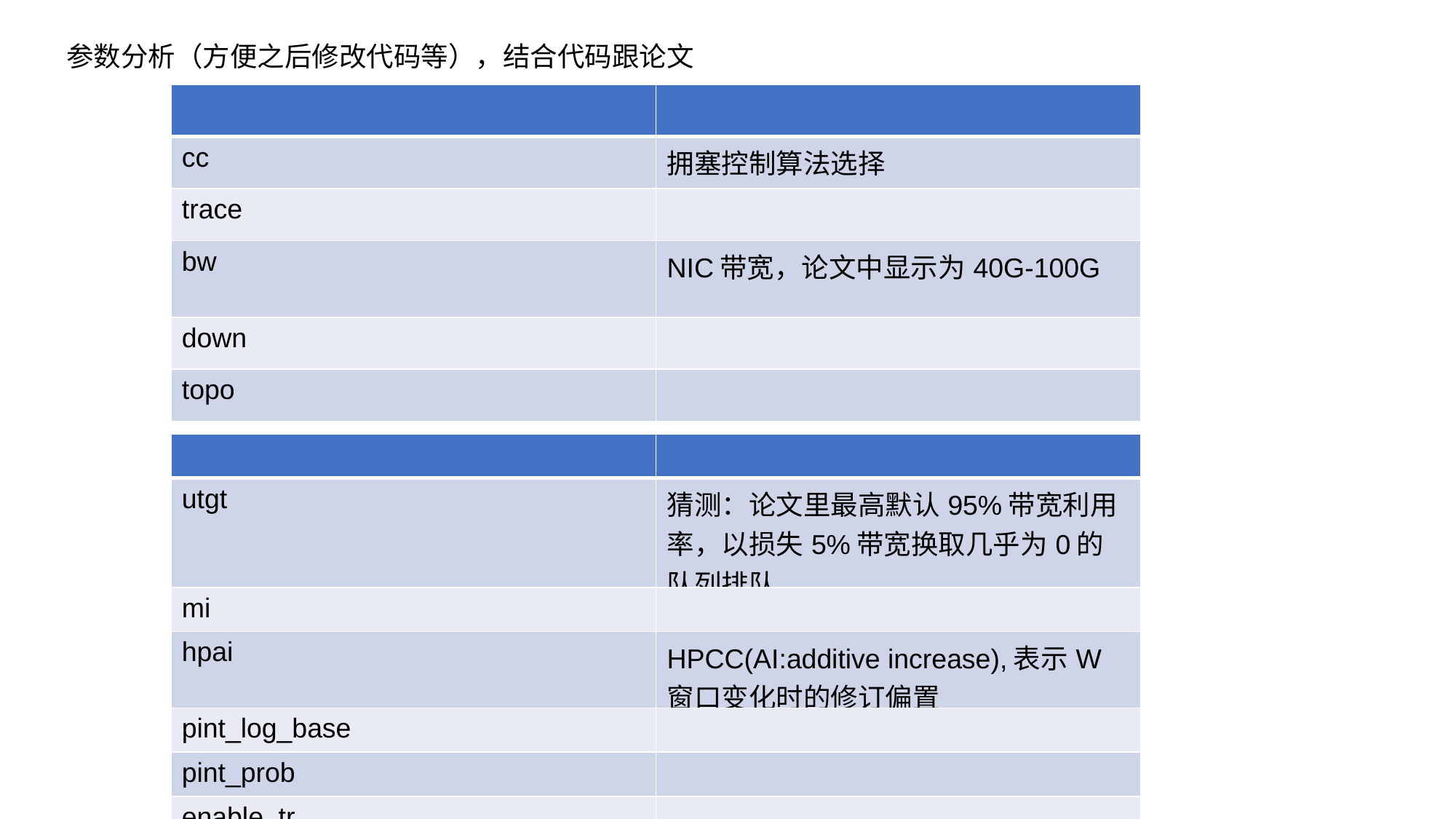

参数分析（方便之后修改代码等），结合代码跟论文

|  |  |
| --- | --- |
| cc | 拥塞控制算法选择 |
| trace |  |
| bw | NIC带宽，论文中显示为40G-100G |
| down |  |
| topo |  |
|  |  |
| --- | --- |
| utgt | 猜测：论文里最高默认95%带宽利用率，以损失5%带宽换取几乎为0的队列排队 |
| mi |  |
| hpai | HPCC(AI:additive increase),表示W窗口变化时的修订偏置 |
| pint\_log\_base |  |
| pint\_prob |  |
| enable\_tr |  |